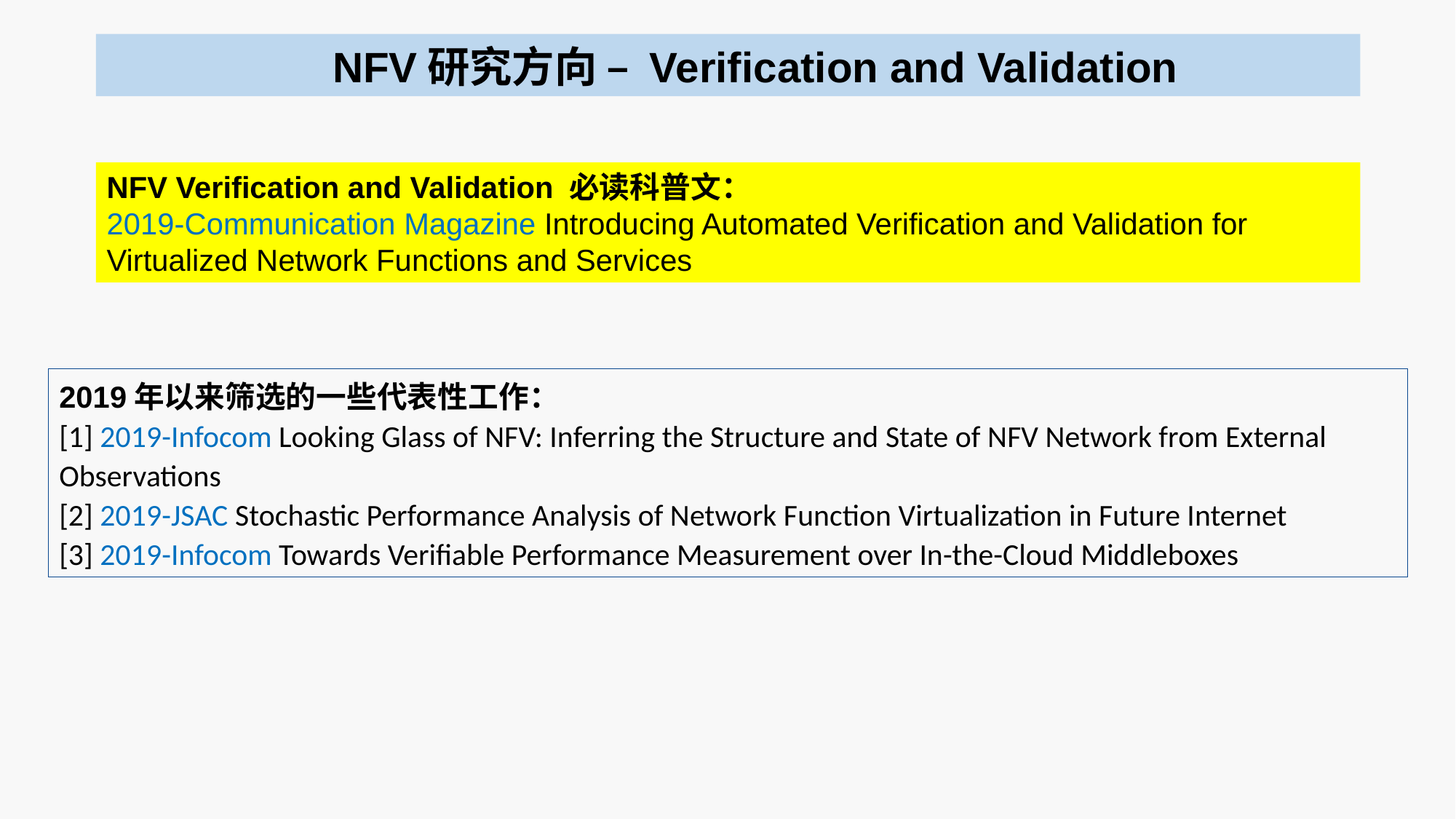

NFV研究方向 – Verification and Validation
NFV Verification and Validation 必读科普文：
2019-Communication Magazine Introducing Automated Verification and Validation for Virtualized Network Functions and Services
2019年以来筛选的一些代表性工作：
[1] 2019-Infocom Looking Glass of NFV: Inferring the Structure and State of NFV Network from External Observations
[2] 2019-JSAC Stochastic Performance Analysis of Network Function Virtualization in Future Internet
[3] 2019-Infocom Towards Verifiable Performance Measurement over In-the-Cloud Middleboxes